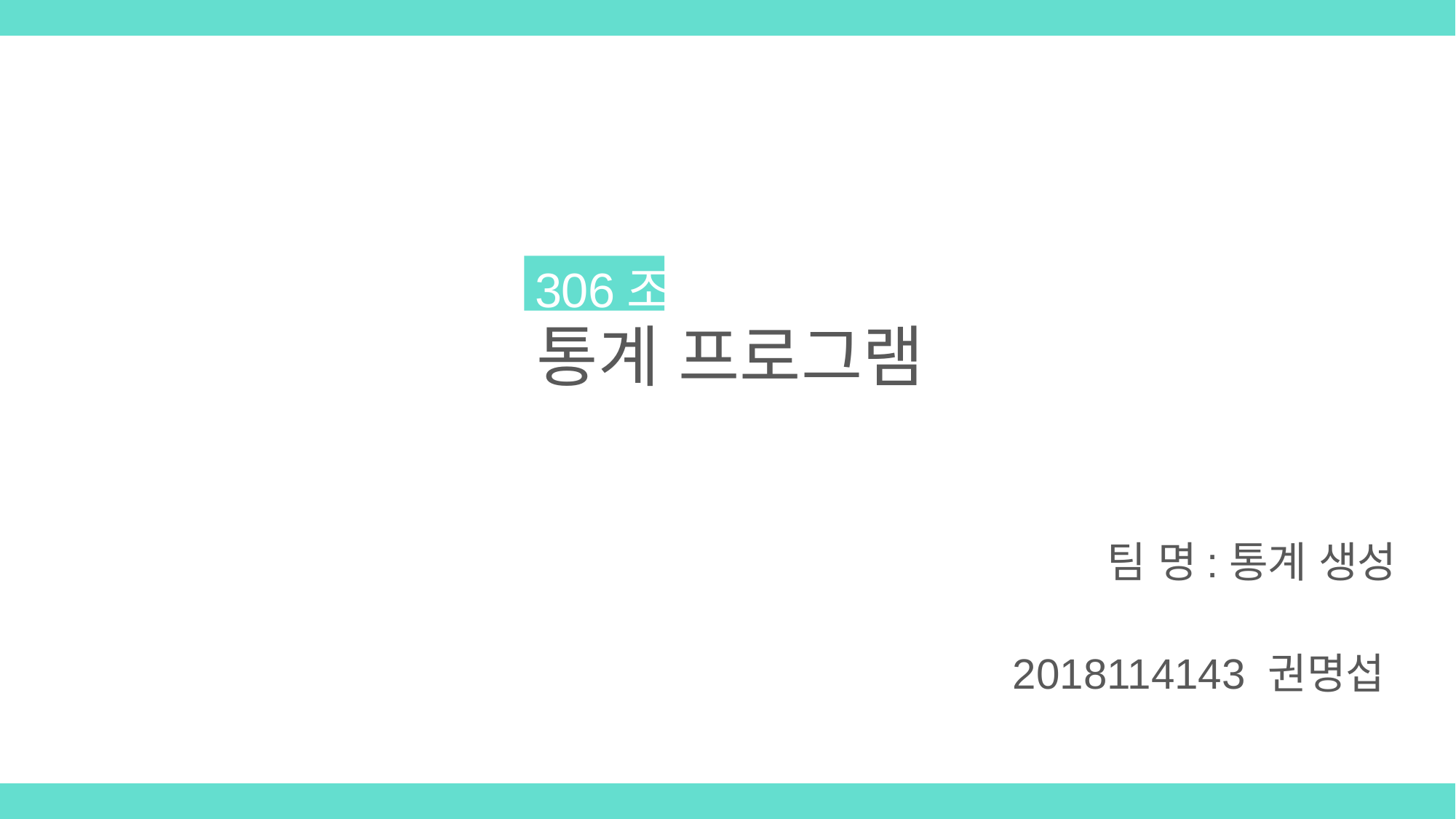

306조

통계 프로그램
팀 명:통계 생성
2018114143 권명섭